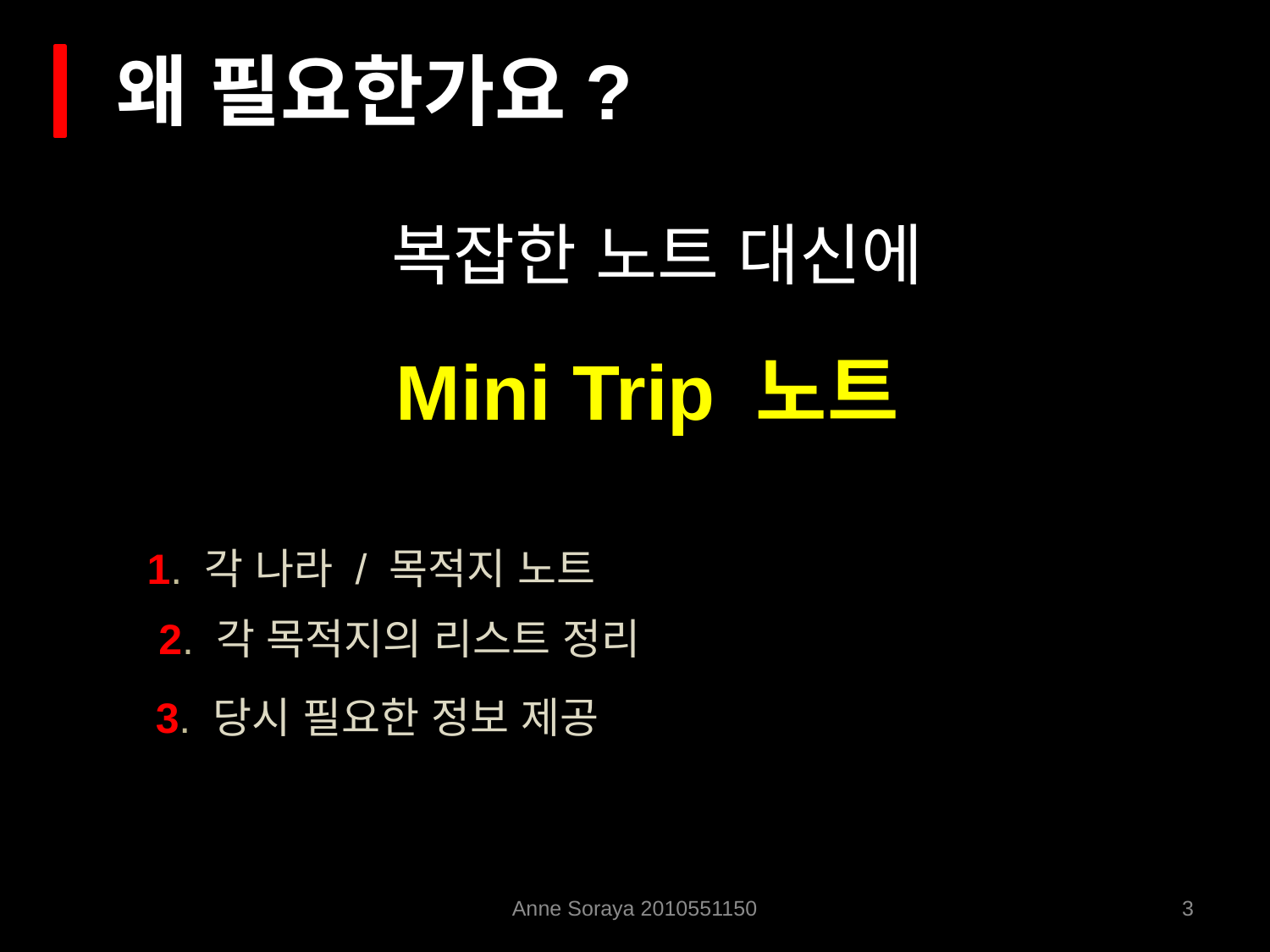

왜 필요한가요?

복잡한 노트 대신에
Mini Trip 노트
1. 각 나라 / 목적지 노트
2. 각 목적지의 리스트 정리
3. 당시 필요한 정보 제공
Anne Soraya 2010551150
3